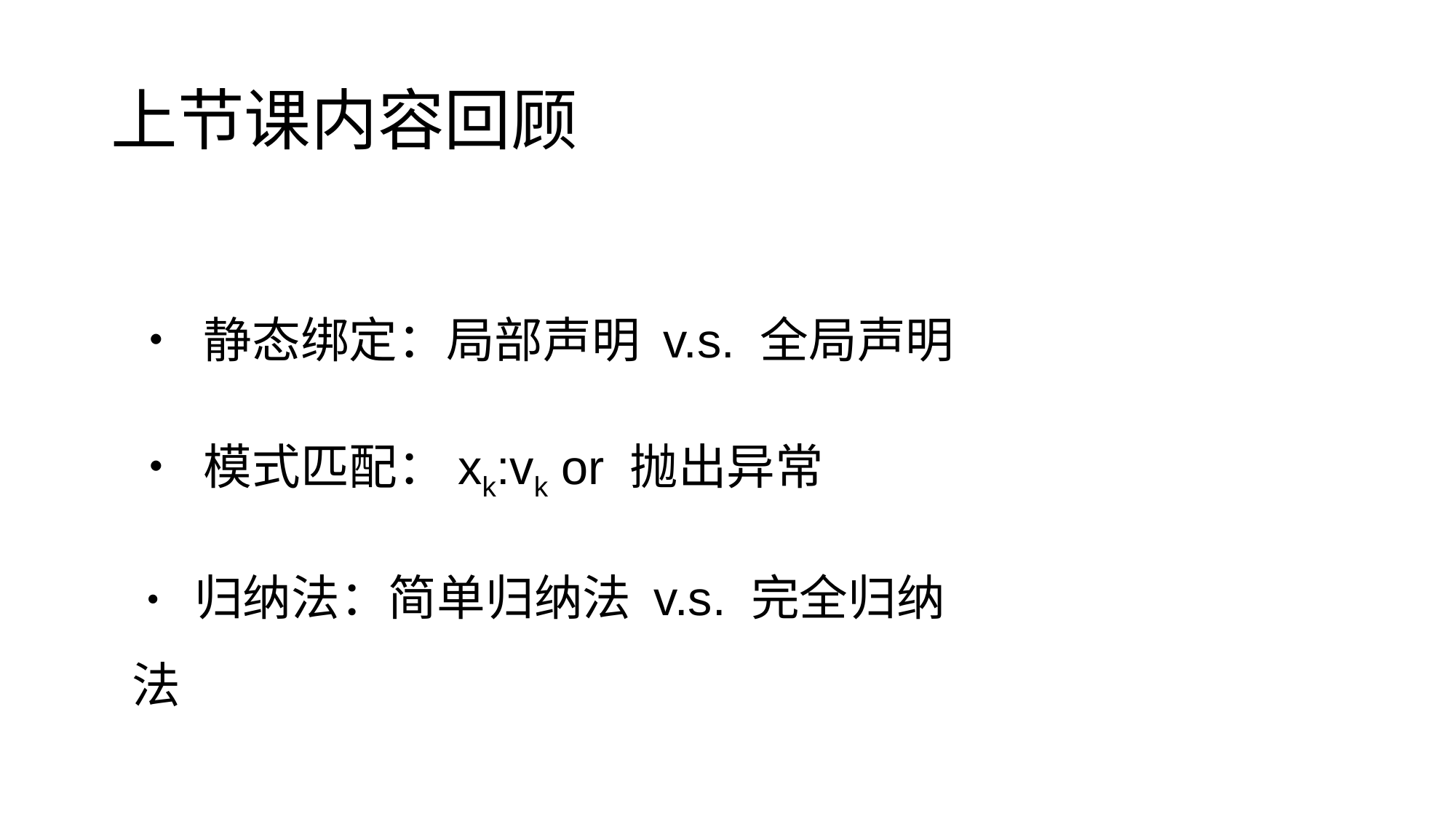

# 上节课内容回顾
• 静态绑定：局部声明 v.s. 全局声明
• 模式匹配：xk:vk or 抛出异常
• 归纳法：简单归纳法 v.s. 完全归纳法